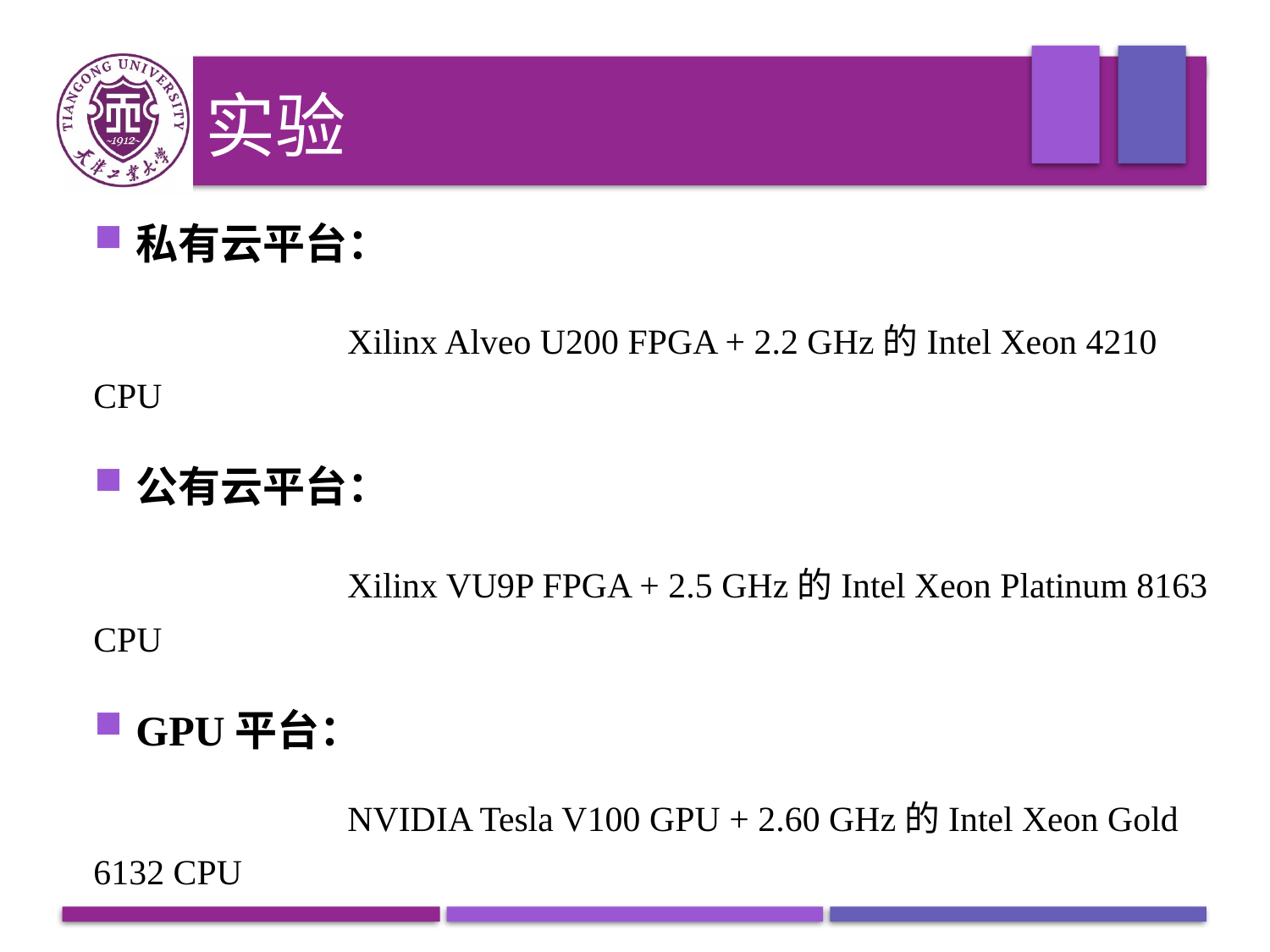

# 实验
私有云平台：
		Xilinx Alveo U200 FPGA + 2.2 GHz的Intel Xeon 4210 CPU
公有云平台：
		Xilinx VU9P FPGA + 2.5 GHz的Intel Xeon Platinum 8163 CPU
GPU平台：
		NVIDIA Tesla V100 GPU + 2.60 GHz的Intel Xeon Gold 6132 CPU